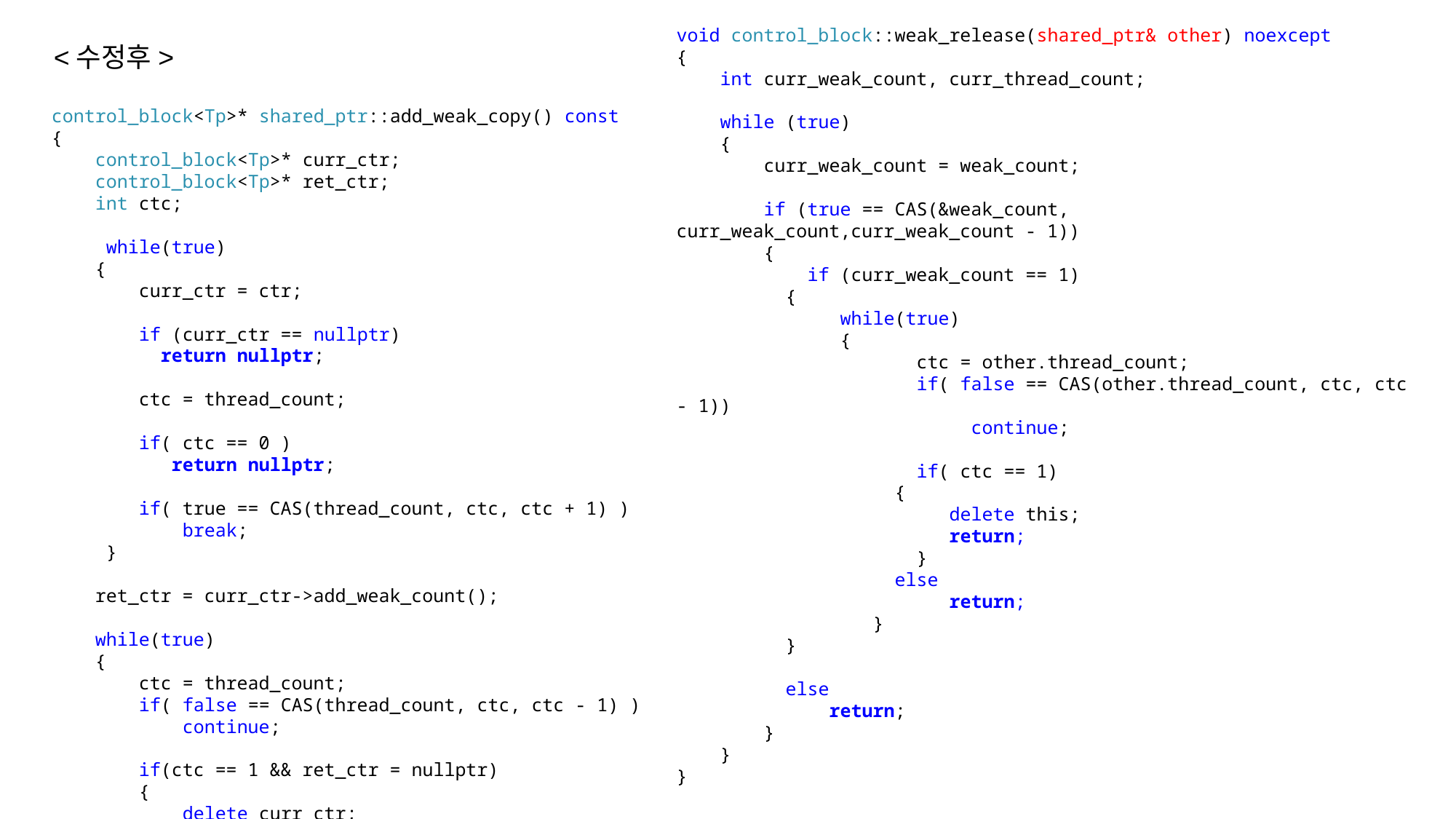

void control_block::weak_release(shared_ptr& other) noexcept
{
    int curr_weak_count, curr_thread_count;

    while (true)
    {
        curr_weak_count = weak_count;

        if (true == CAS(&weak_count, curr_weak_count,curr_weak_count - 1))
        {
            if (curr_weak_count == 1)
	{
    	     while(true)
       	     {
                      ctc = other.thread_count;
                      if( false == CAS(other.thread_count, ctc, ctc - 1))
                           continue;

                      if( ctc == 1)
	          {
	               delete this;
	               return;
                      }
	          else
	               return;
                  }
	}

	else
	    return;
        }
    }
}
<수정후>
control_block<Tp>* shared_ptr::add_weak_copy() const
{
    control_block<Tp>* curr_ctr;
    control_block<Tp>* ret_ctr;
    int ctc;

     while(true)
    {
        curr_ctr = ctr;

        if (curr_ctr == nullptr)
	return nullptr;

        ctc = thread_count;

        if( ctc == 0 )
	 return nullptr;

        if( true == CAS(thread_count, ctc, ctc + 1) )
            break;
     }

    ret_ctr = curr_ctr->add_weak_count();

    while(true)
    {
        ctc = thread_count;
        if( false == CAS(thread_count, ctc, ctc - 1) )
            continue;

        if(ctc == 1 && ret_ctr = nullptr)
        {
            delete curr_ctr;
	return nullptr;
        }

        else
            return ret_ctr;
    }
}